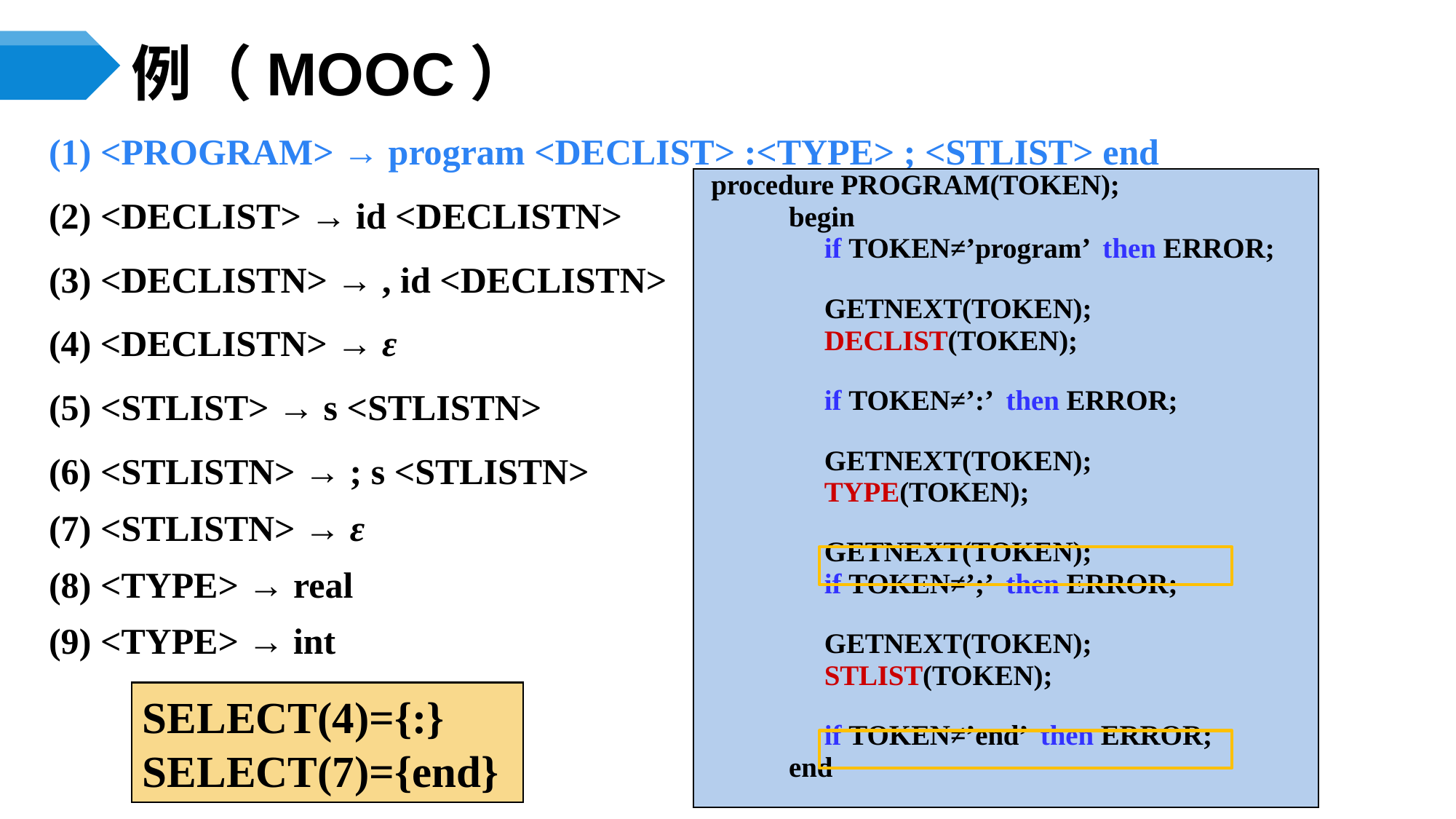

# 例（MOOC）
(1) <PROGRAM> → program <DECLIST> :<TYPE> ; <STLIST> end
(2) <DECLIST> → id <DECLISTN>
(3) <DECLISTN> → , id <DECLISTN>
(4) <DECLISTN> → ε
(5) <STLIST> → s <STLISTN>
(6) <STLISTN> → ; s <STLISTN>
(7) <STLISTN> → ε
(8) <TYPE> → real
(9) <TYPE> → int
 procedure PROGRAM(TOKEN);
	begin
 	     if TOKEN≠’program’  then ERROR;

	     GETNEXT(TOKEN);
	     DECLIST(TOKEN);

	     if TOKEN≠’:’  then ERROR;

	     GETNEXT(TOKEN);
	     TYPE(TOKEN);

	     GETNEXT(TOKEN);
	     if TOKEN≠’;’  then ERROR;

	     GETNEXT(TOKEN);
	     STLIST(TOKEN);

	     if TOKEN≠’end’  then ERROR;
	end

SELECT(4)={:}
SELECT(7)={end}